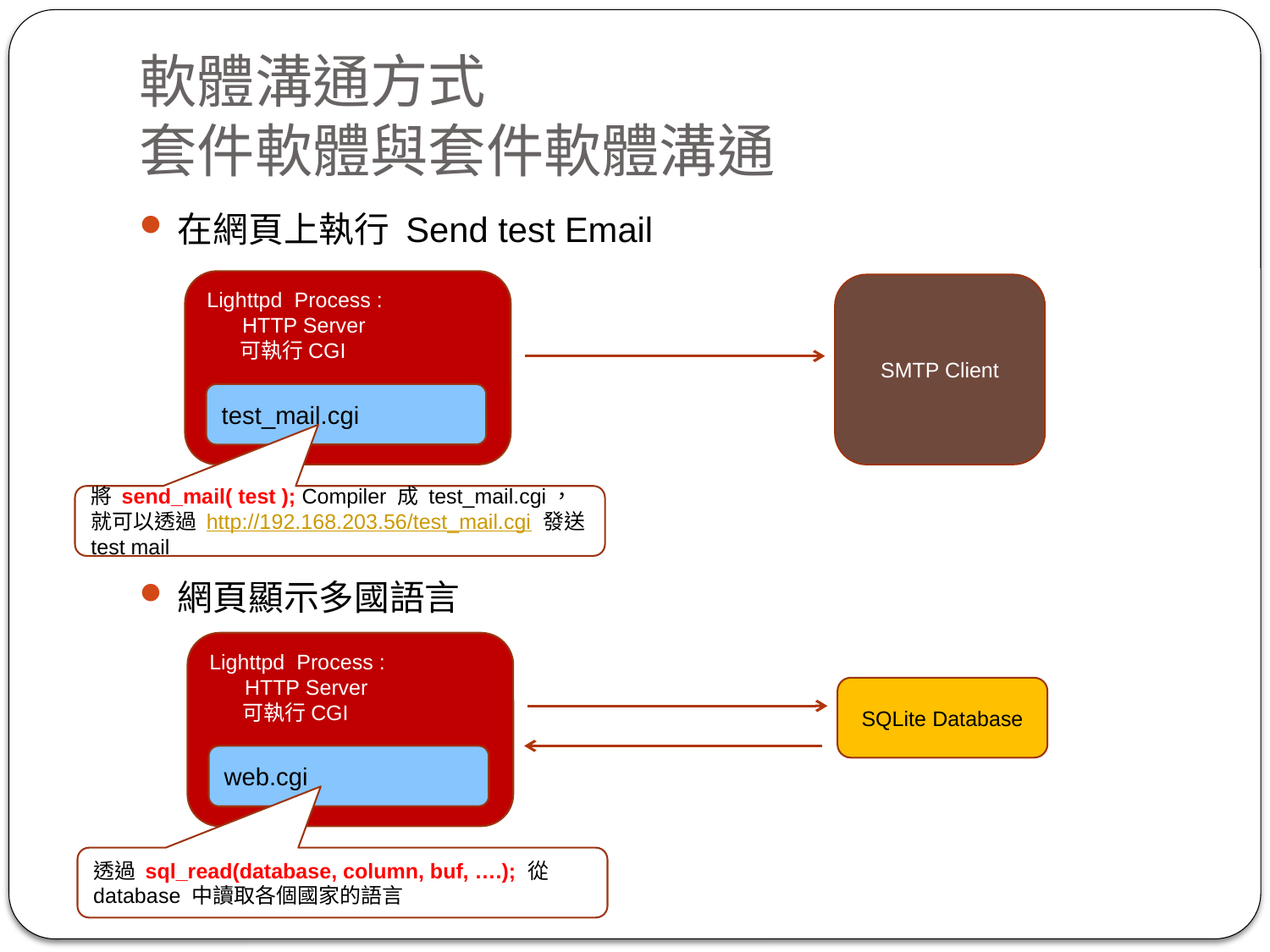

# 軟體溝通方式 套件軟體與套件軟體溝通
在網頁上執行 Send test Email

網頁顯示多國語言
Lighttpd  Process :
      HTTP Server
      可執行CGI

SMTP Client
test_mail.cgi
將 send_mail( test ); Compiler 成 test_mail.cgi，就可以透過 http://192.168.203.56/test_mail.cgi 發送 test mail
Lighttpd  Process :
      HTTP Server
      可執行CGI

SQLite Database
web.cgi
透過 sql_read(database, column, buf, ….); 從 database 中讀取各個國家的語言